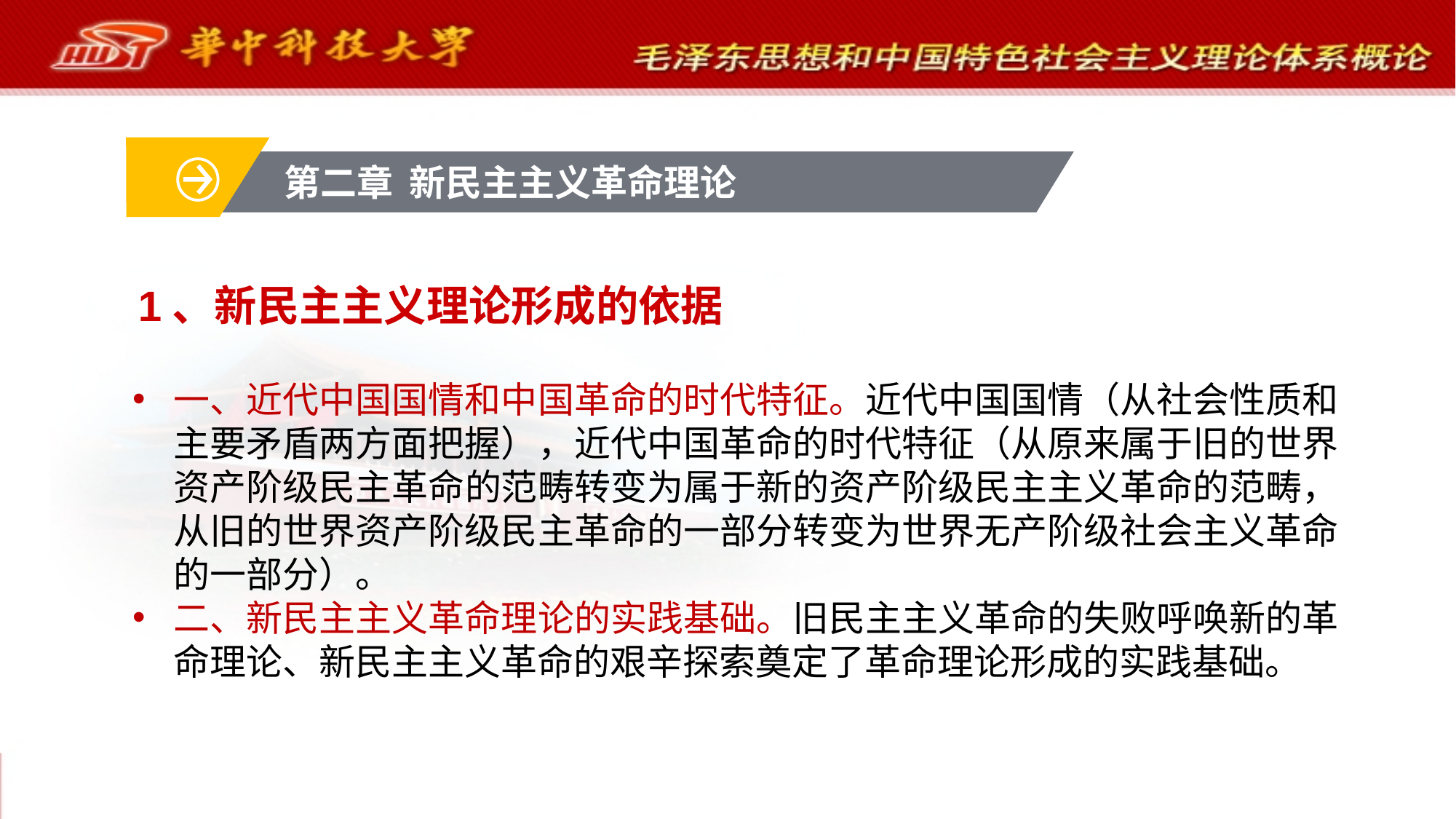

第二章  新民主主义革命理论

# 1、新民主主义理论形成的依据
一、近代中国国情和中国革命的时代特征。近代中国国情（从社会性质和主要矛盾两方面把握），近代中国革命的时代特征（从原来属于旧的世界资产阶级民主革命的范畴转变为属于新的资产阶级民主主义革命的范畴，从旧的世界资产阶级民主革命的一部分转变为世界无产阶级社会主义革命的一部分）。
二、新民主主义革命理论的实践基础。旧民主主义革命的失败呼唤新的革命理论、新民主主义革命的艰辛探索奠定了革命理论形成的实践基础。